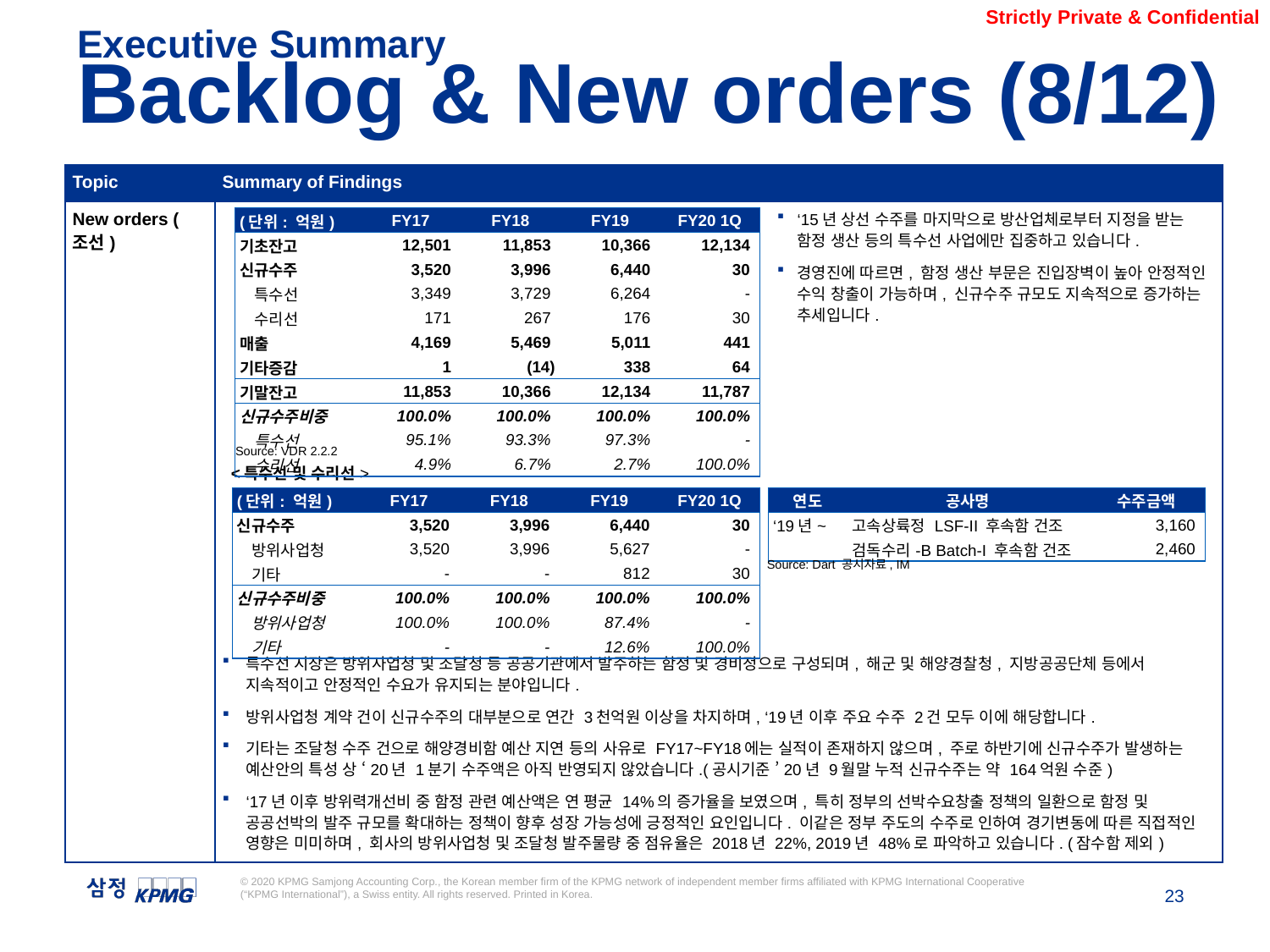

Executive Summary
Backlog & New orders (8/12)
| Topic | Summary of Findings |
| --- | --- |
| New orders (조선) | ‘15년 상선 수주를 마지막으로 방산업체로부터 지정을 받는 함정 생산 등의 특수선 사업에만 집중하고 있습니다. 경영진에 따르면, 함정 생산 부문은 진입장벽이 높아 안정적인 수익 창출이 가능하며, 신규수주 규모도 지속적으로 증가하는 추세입니다. <특수선 및 수리선> 특수선 시장은 방위사업청 및 조달청 등 공공기관에서 발주하는 함정 및 경비정으로 구성되며, 해군 및 해양경찰청, 지방공공단체 등에서 지속적이고 안정적인 수요가 유지되는 분야입니다. 방위사업청 계약 건이 신규수주의 대부분으로 연간 3천억원 이상을 차지하며, ‘19년 이후 주요 수주 2건 모두 이에 해당합니다. 기타는 조달청 수주 건으로 해양경비함 예산 지연 등의 사유로 FY17~FY18에는 실적이 존재하지 않으며, 주로 하반기에 신규수주가 발생하는 예산안의 특성 상 ‘20년 1분기 수주액은 아직 반영되지 않았습니다.(공시기준 ’20년 9월말 누적 신규수주는 약 164억원 수준) ‘17년 이후 방위력개선비 중 함정 관련 예산액은 연 평균 14%의 증가율을 보였으며, 특히 정부의 선박수요창출 정책의 일환으로 함정 및 공공선박의 발주 규모를 확대하는 정책이 향후 성장 가능성에 긍정적인 요인입니다. 이같은 정부 주도의 수주로 인하여 경기변동에 따른 직접적인 영향은 미미하며, 회사의 방위사업청 및 조달청 발주물량 중 점유율은 2018년 22%, 2019년 48%로 파악하고 있습니다. (잠수함 제외) |
| (단위: 억원) | FY17 | FY18 | FY19 | FY20 1Q |
| --- | --- | --- | --- | --- |
| 기초잔고 | 12,501 | 11,853 | 10,366 | 12,134 |
| 신규수주 | 3,520 | 3,996 | 6,440 | 30 |
| 특수선 | 3,349 | 3,729 | 6,264 | - |
| 수리선 | 171 | 267 | 176 | 30 |
| 매출 | 4,169 | 5,469 | 5,011 | 441 |
| 기타증감 | 1 | (14) | 338 | 64 |
| 기말잔고 | 11,853 | 10,366 | 12,134 | 11,787 |
| 신규수주비중 | 100.0% | 100.0% | 100.0% | 100.0% |
| 특수선 | 95.1% | 93.3% | 97.3% | - |
| 수리선 | 4.9% | 6.7% | 2.7% | 100.0% |
Source: VDR 2.2.2
| (단위: 억원) | FY17 | FY18 | FY19 | FY20 1Q |
| --- | --- | --- | --- | --- |
| 신규수주 | 3,520 | 3,996 | 6,440 | 30 |
| 방위사업청 | 3,520 | 3,996 | 5,627 | - |
| 기타 | - | - | 812 | 30 |
| 신규수주비중 | 100.0% | 100.0% | 100.0% | 100.0% |
| 방위사업청 | 100.0% | 100.0% | 87.4% | - |
| 기타 | - | - | 12.6% | 100.0% |
| 연도 | 공사명 | 수주금액 |
| --- | --- | --- |
| ‘19년~ | 고속상륙정 LSF-II 후속함 건조 | 3,160 |
|  | 검독수리-B Batch-I 후속함 건조 | 2,460 |
Source: Dart 공시자료, IM